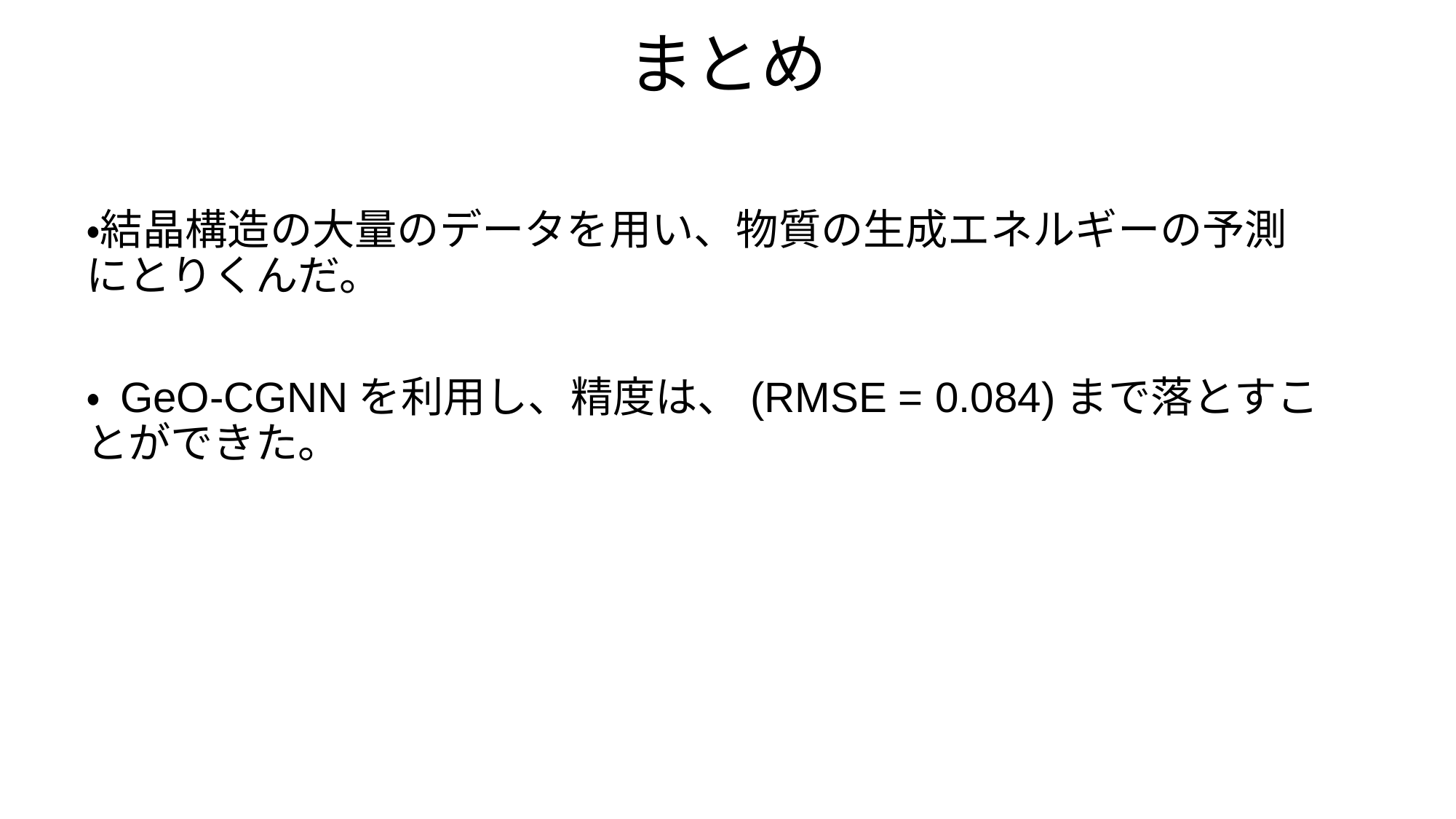

# まとめ

・結晶構造の大量のデータを用い、物質の生成エネルギーの予測にとりくんだ。

・ GeO-CGNNを利用し、精度は、(RMSE = 0.084)まで落とすことができた。